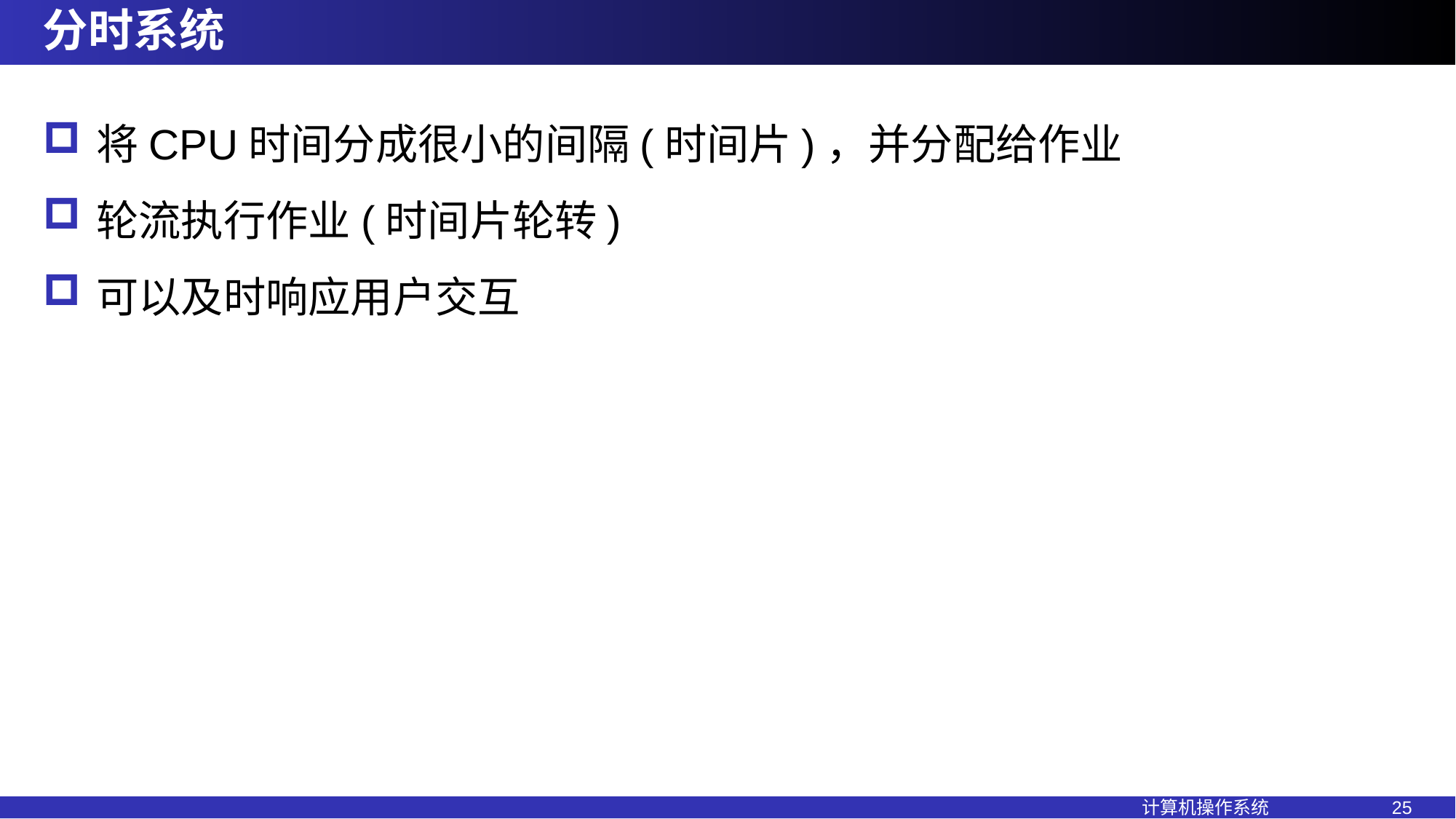

# 分时系统
将CPU时间分成很小的间隔(时间片)，并分配给作业
轮流执行作业(时间片轮转)
可以及时响应用户交互

计算机操作系统                     25